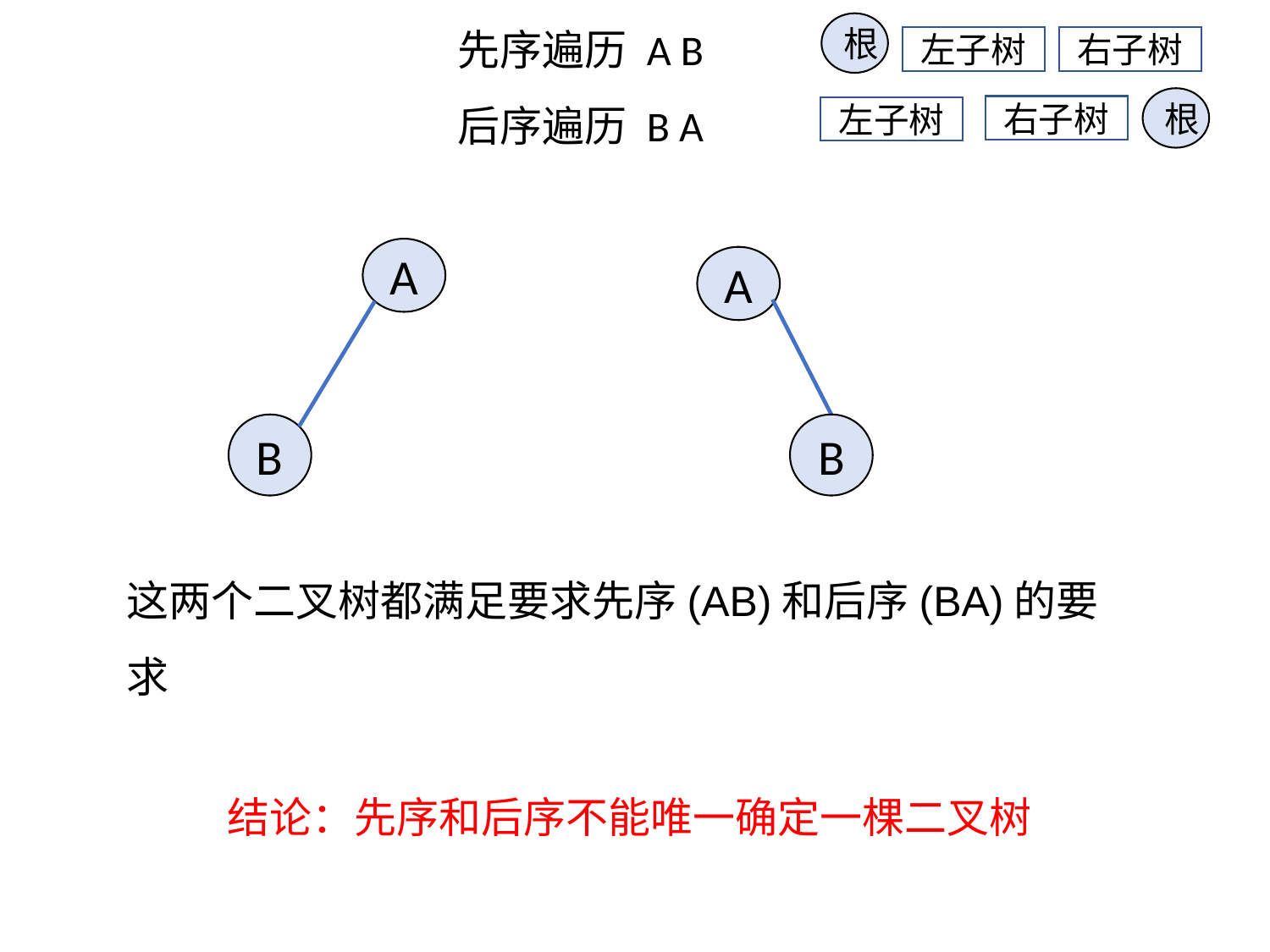

先序遍历 A B
后序遍历 B A
根
左子树
右子树
根
右子树
左子树
A
A
B
B
这两个二叉树都满足要求先序(AB)和后序(BA)的要求
结论：先序和后序不能唯一确定一棵二叉树